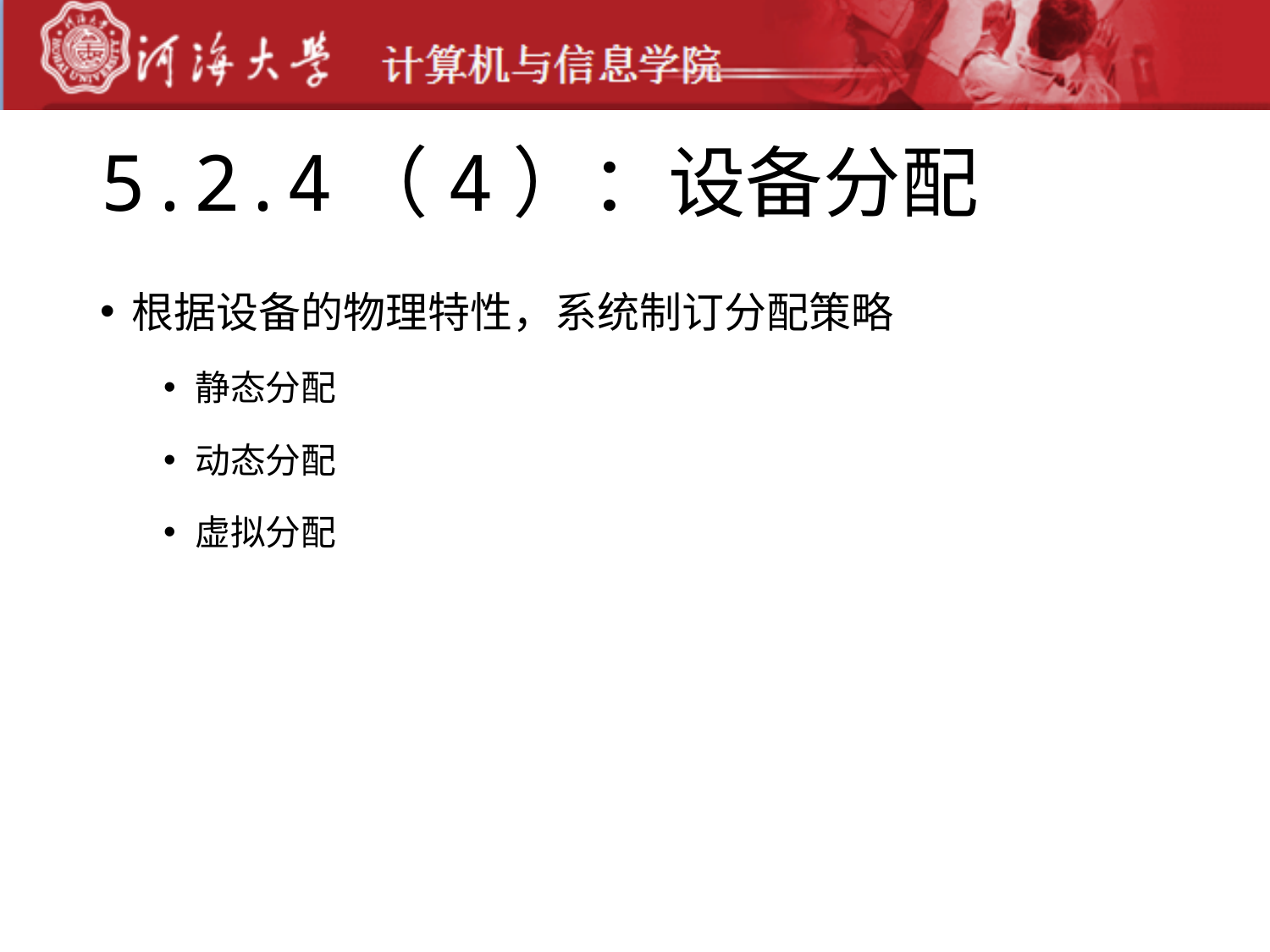

# 5.2.4（4）：设备分配
根据设备的物理特性，系统制订分配策略
静态分配
动态分配
虚拟分配